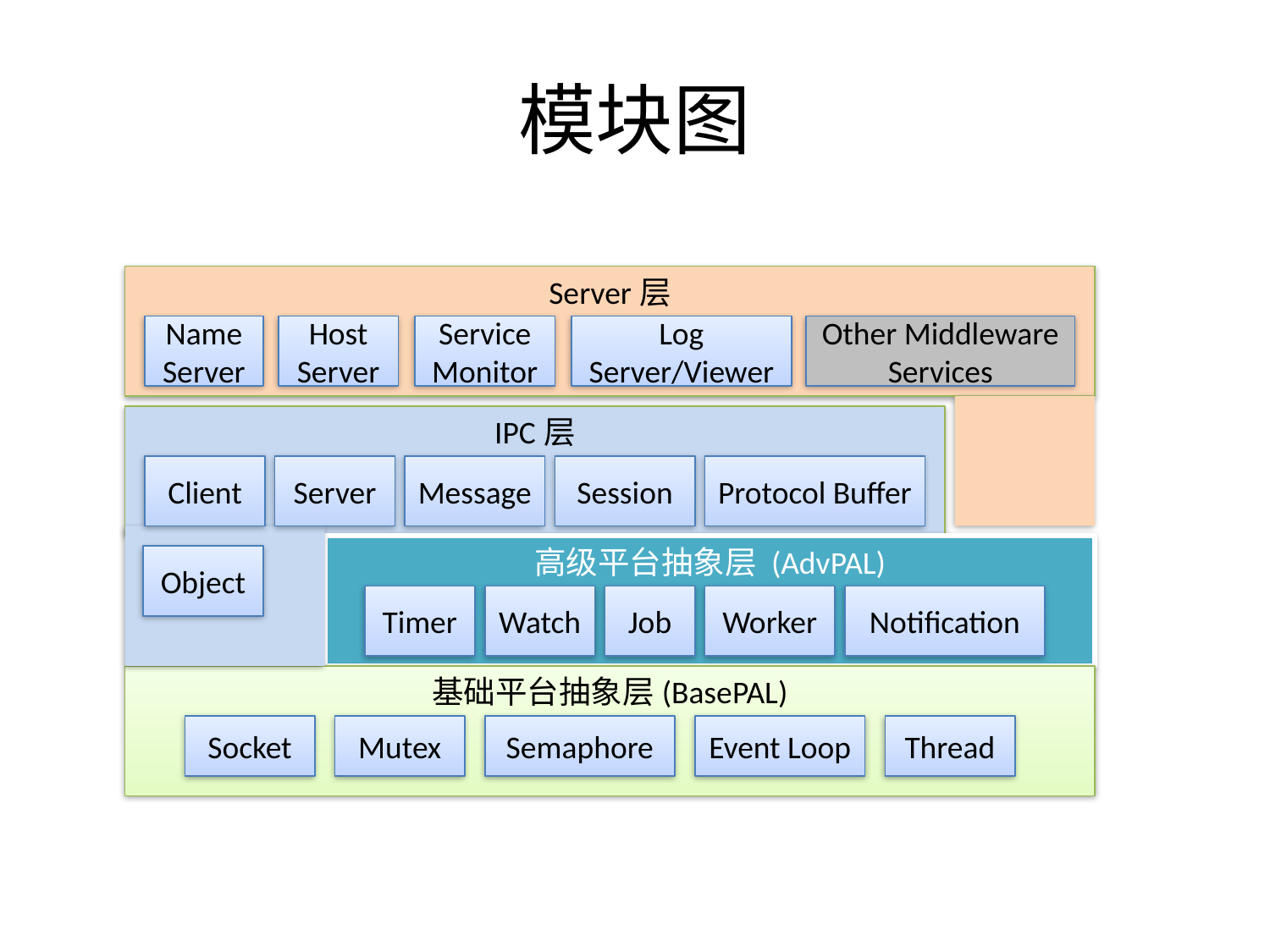

# 模块图
Server层
Name Server
Host Server
Service Monitor
Log Server/Viewer
Other Middleware Services

IPC层
Client
Server
Message
Session
Protocol Buffer

高级平台抽象层 (AdvPAL)
Object
Timer
Watch
Job
Worker
Notification
基础平台抽象层(BasePAL)
Socket
Mutex
Semaphore
Event Loop
Thread